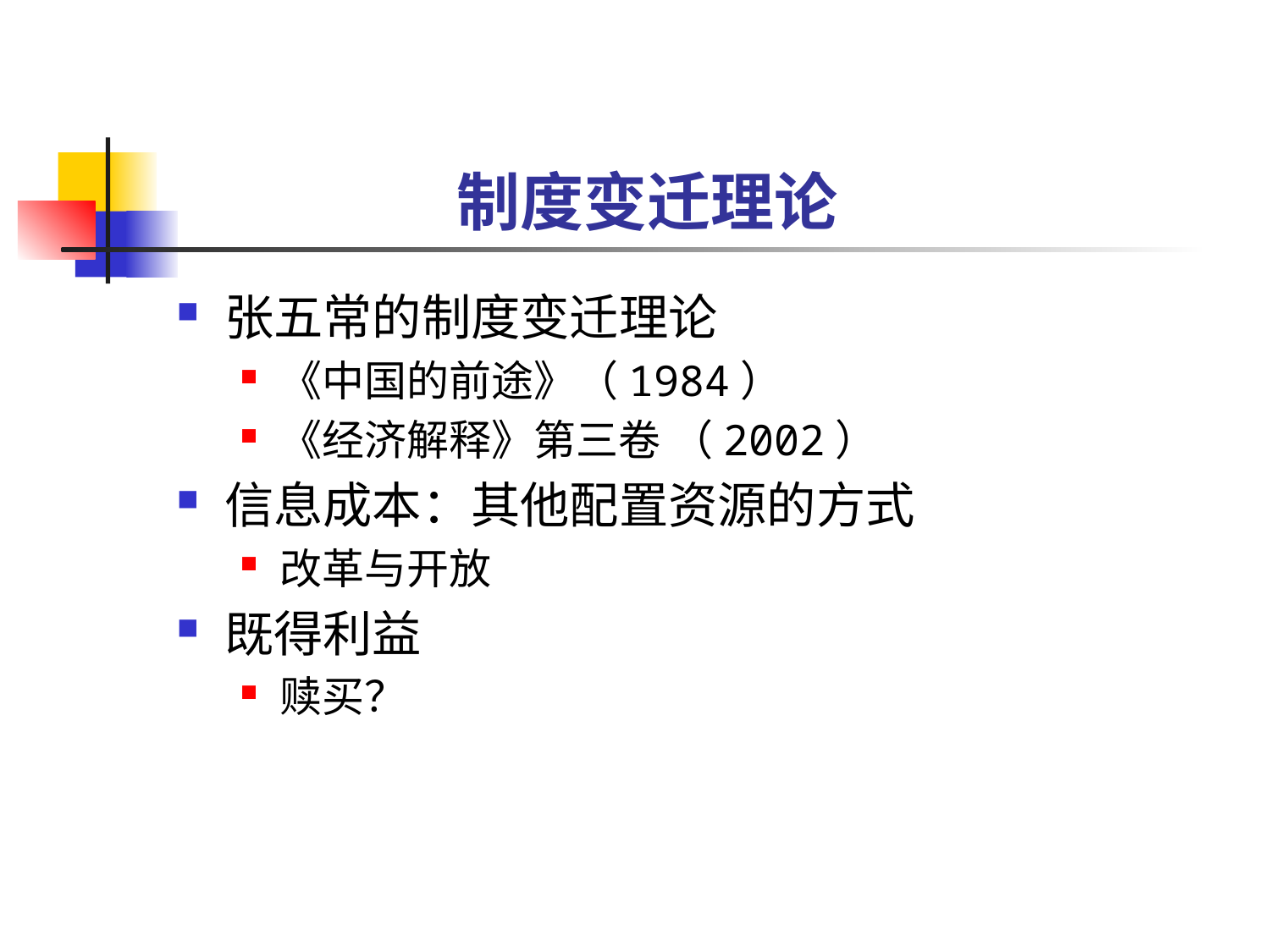

# 制度变迁理论
张五常的制度变迁理论
《中国的前途》（1984）
《经济解释》第三卷 （2002）
信息成本：其他配置资源的方式
改革与开放
既得利益
赎买？